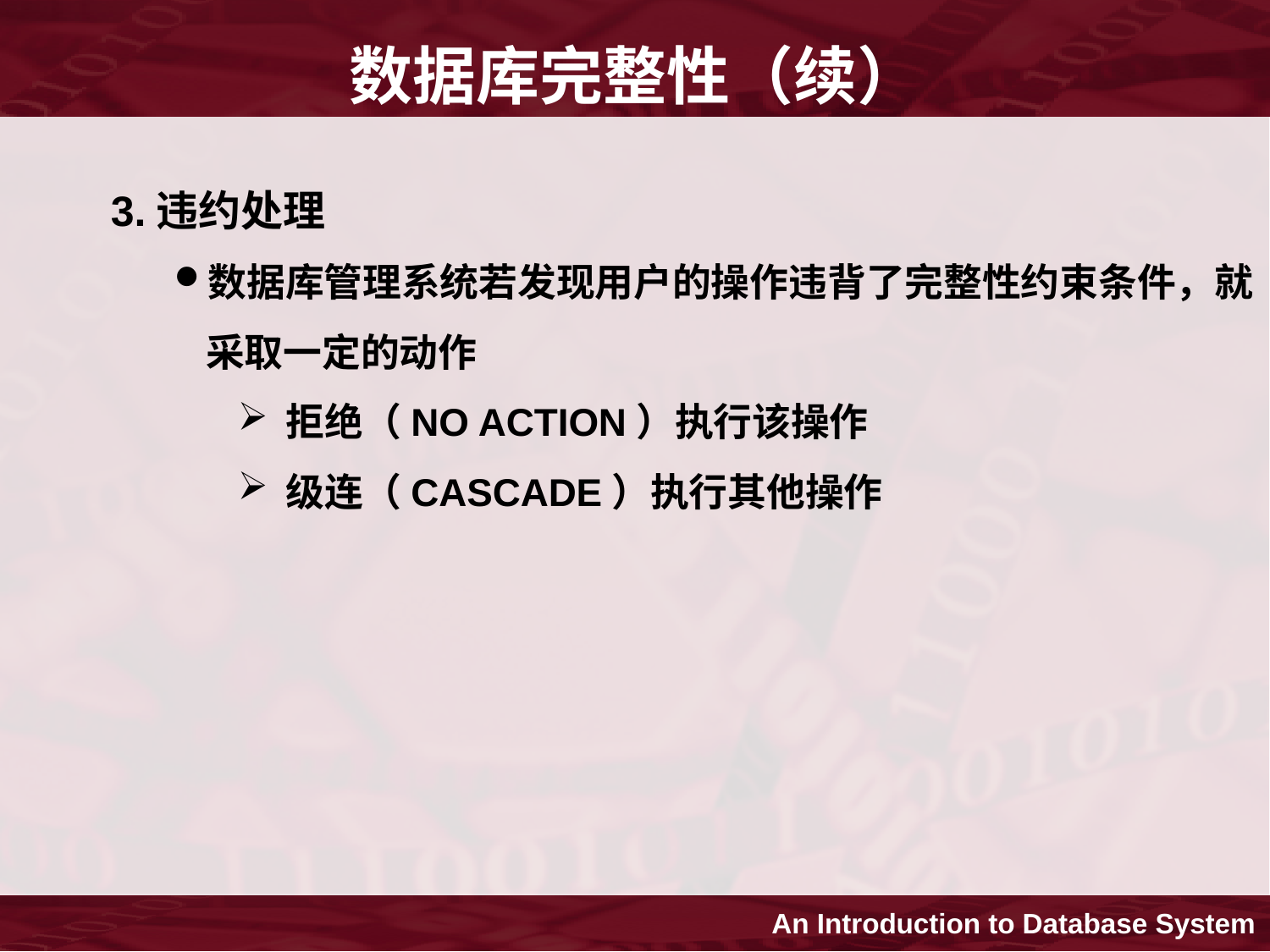

数据库完整性（续）
3.违约处理
数据库管理系统若发现用户的操作违背了完整性约束条件，就采取一定的动作
拒绝（NO ACTION）执行该操作
级连（CASCADE）执行其他操作